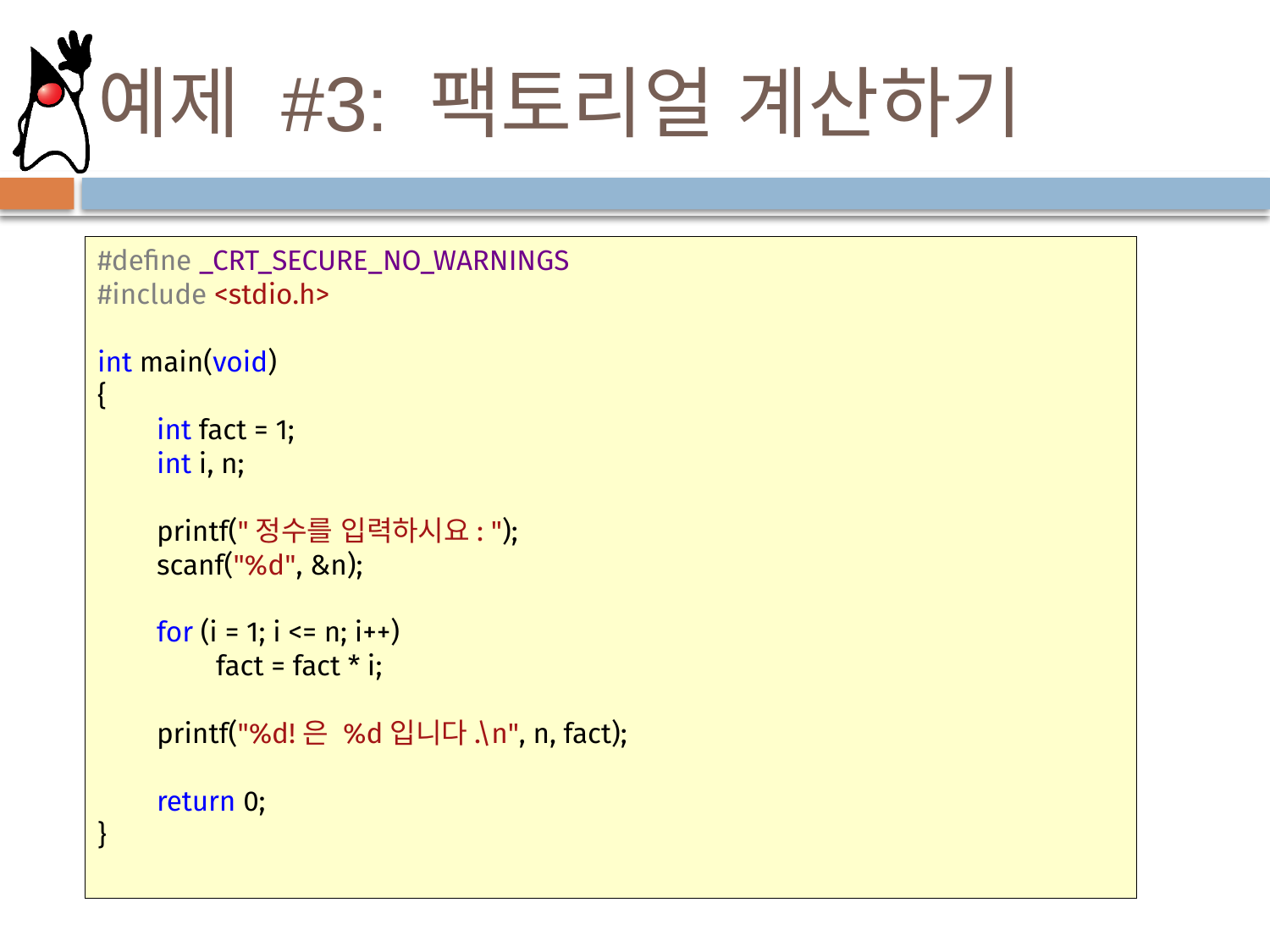

# 예제 #3: 팩토리얼 계산하기
#define _CRT_SECURE_NO_WARNINGS
#include <stdio.h>

int main(void)
{
        int fact = 1;
        int i, n;

        printf("정수를 입력하시요: ");
        scanf("%d", &n);

        for (i = 1; i <= n; i++)
                fact = fact * i;

        printf("%d!은 %d입니다.\n", n, fact);

        return 0;
}